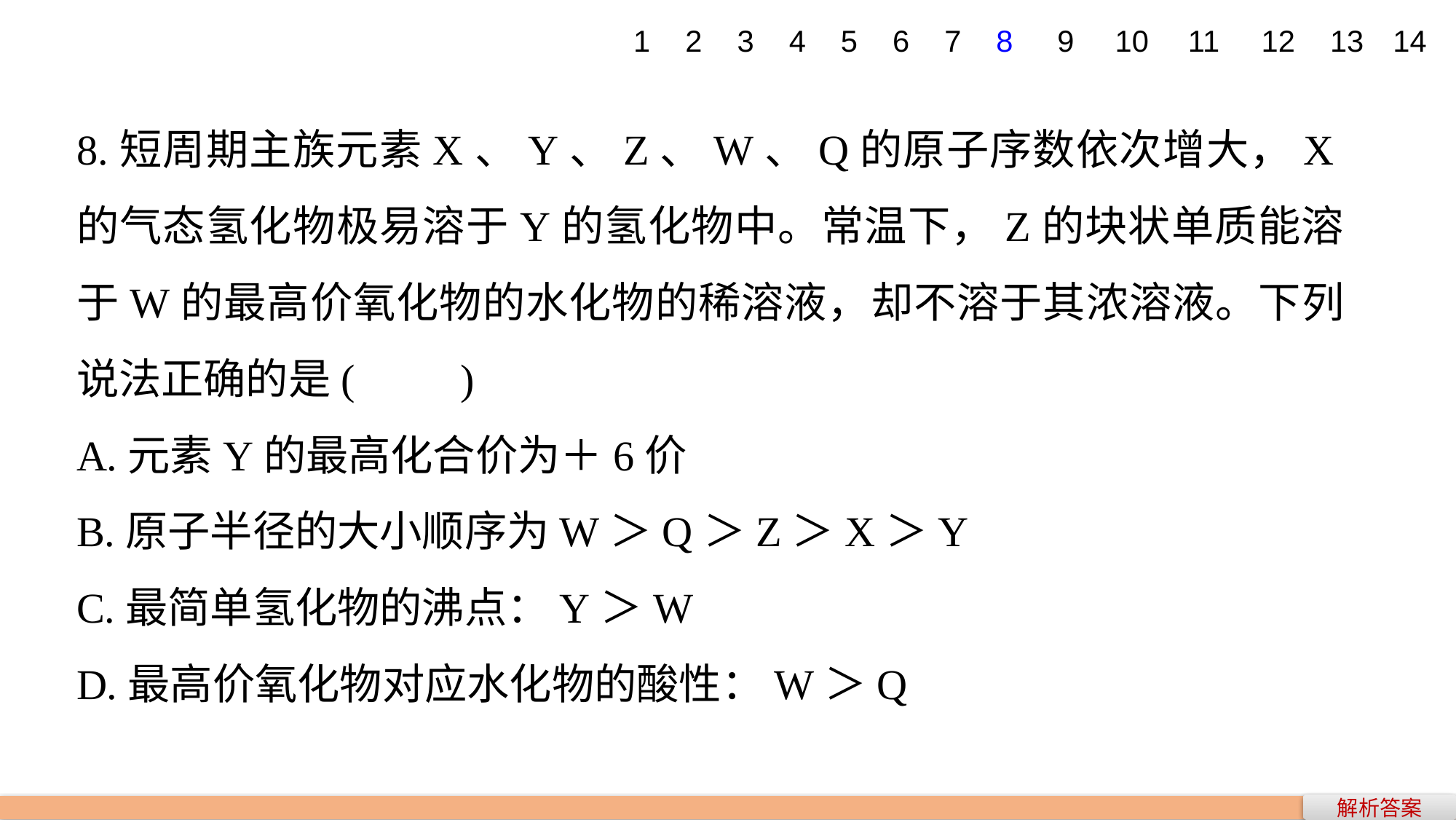

1
2
3
4
5
6
7
8
9
10
11
12
13
14
8.短周期主族元素X、Y、Z、W、Q的原子序数依次增大，X的气态氢化物极易溶于Y的氢化物中。常温下，Z的块状单质能溶于W的最高价氧化物的水化物的稀溶液，却不溶于其浓溶液。下列说法正确的是(　　)
A.元素Y的最高化合价为＋6价
B.原子半径的大小顺序为W＞Q＞Z＞X＞Y
C.最简单氢化物的沸点：Y＞W
D.最高价氧化物对应水化物的酸性：W＞Q
解析答案